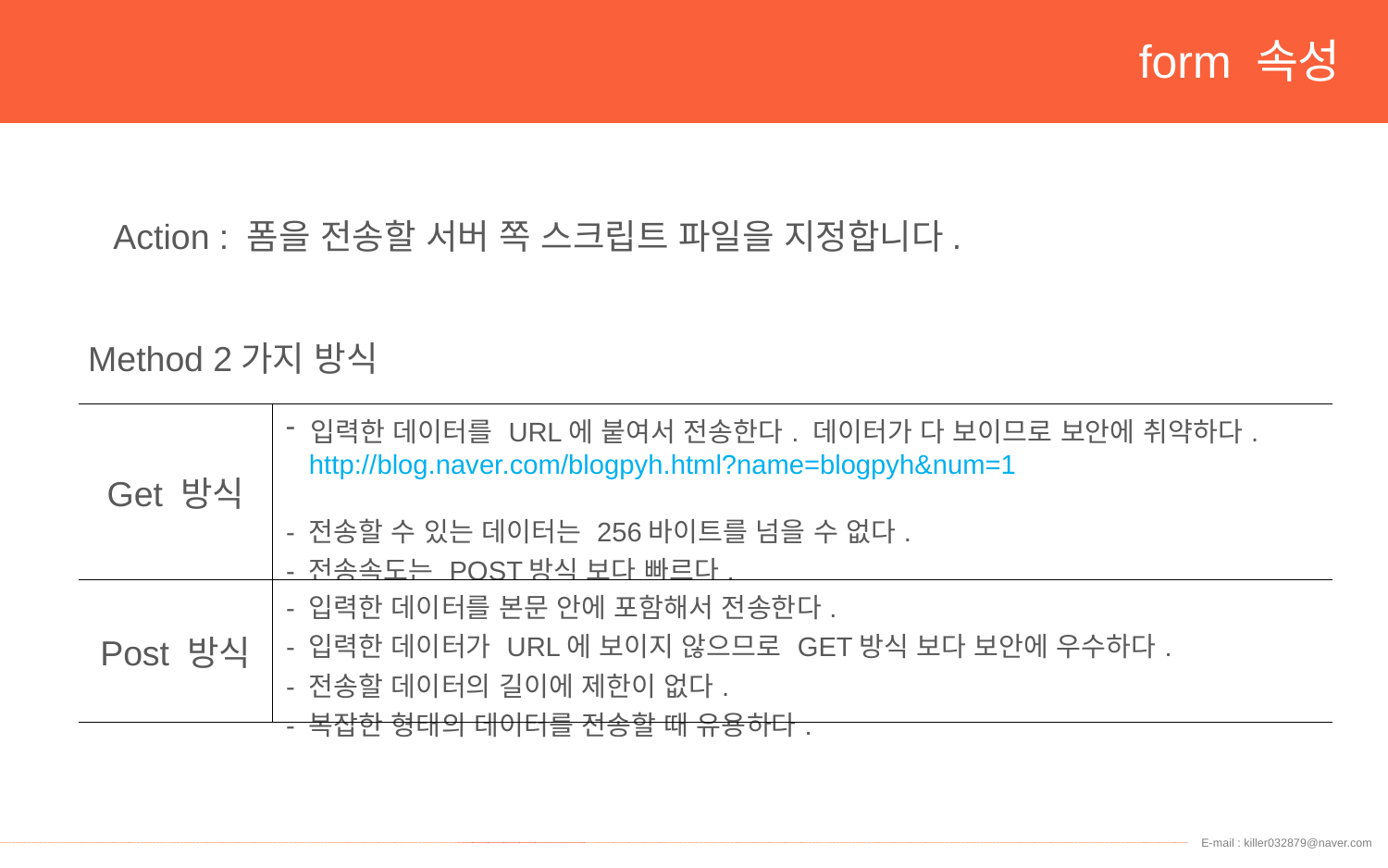

form 속성
Action : 폼을 전송할 서버 쪽 스크립트 파일을 지정합니다.
Method 2가지 방식
| Get 방식 | 입력한 데이터를 URL에 붙여서 전송한다. 데이터가 다 보이므로 보안에 취약하다. http://blog.naver.com/blogpyh.html?name=blogpyh&num=1 - 전송할 수 있는 데이터는 256바이트를 넘을 수 없다. - 전송속도는 POST방식 보다 빠르다. |
| --- | --- |
| Post 방식 | - 입력한 데이터를 본문 안에 포함해서 전송한다. - 입력한 데이터가 URL에 보이지 않으므로 GET방식 보다 보안에 우수하다. - 전송할 데이터의 길이에 제한이 없다. - 복잡한 형태의 데이터를 전송할 때 유용하다. |